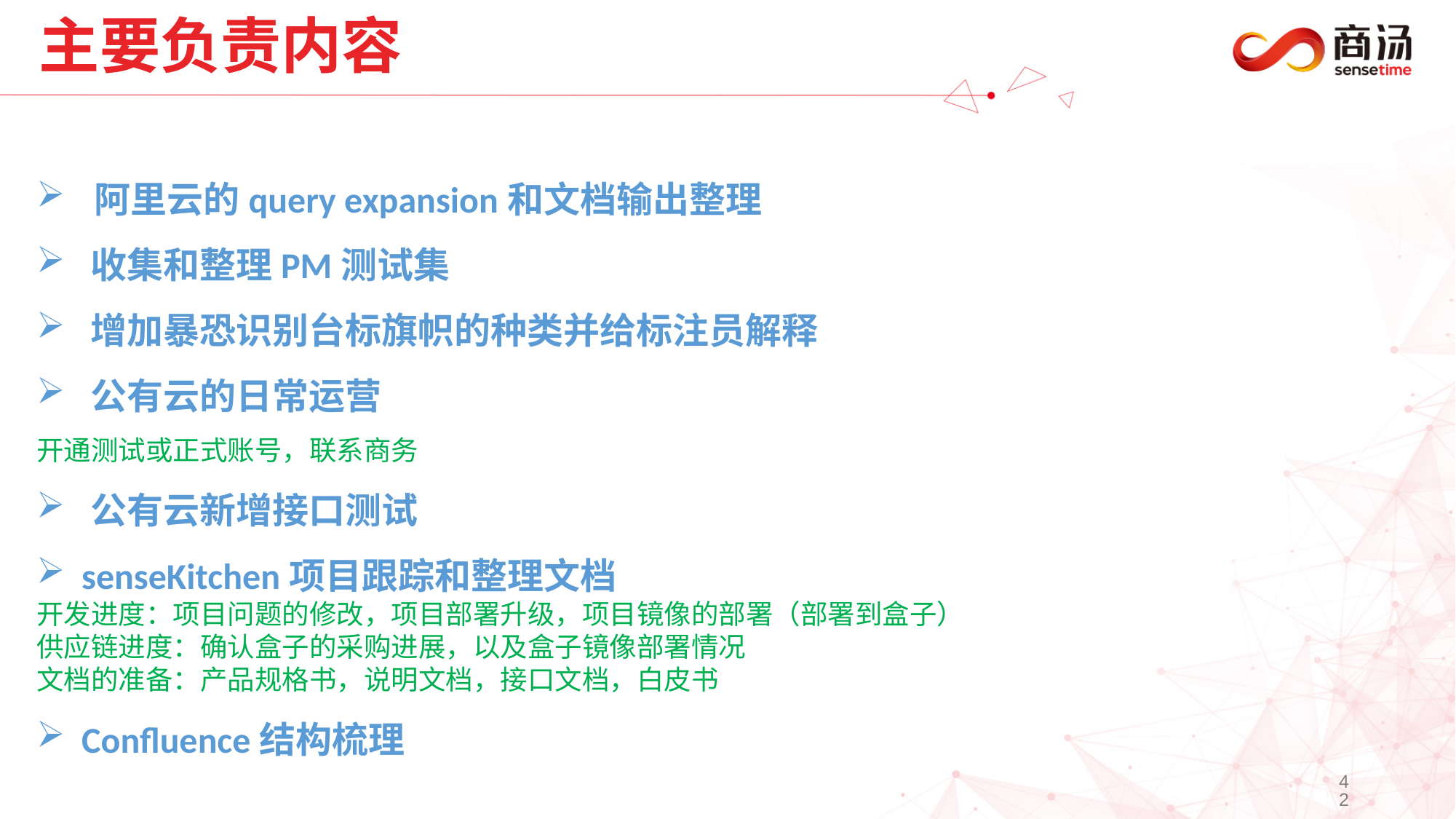

# 主要负责内容
  阿里云的query expansion和文档输出整理
  收集和整理PM测试集
  增加暴恐识别台标旗帜的种类并给标注员解释
  公有云的日常运营
开通测试或正式账号，联系商务
  公有云新增接口测试
  senseKitchen项目跟踪和整理文档
开发进度：项目问题的修改，项目部署升级，项目镜像的部署（部署到盒子）
供应链进度：确认盒子的采购进展，以及盒子镜像部署情况
文档的准备：产品规格书，说明文档，接口文档，白皮书
  Confluence结构梳理

42